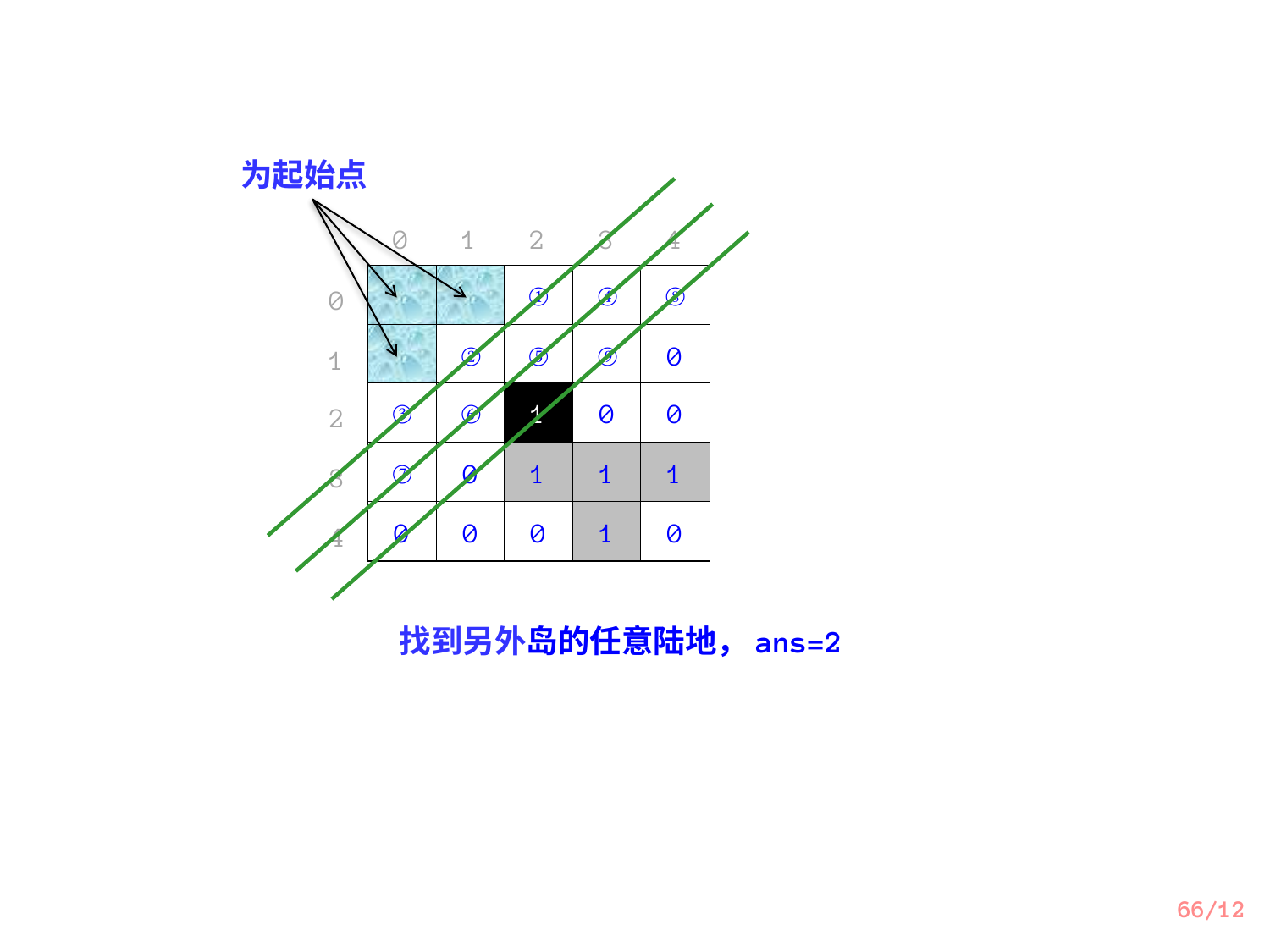

为起始点
0
1
2
3
4

①
④
⑧
0

②
⑤
⑨
0
1
③
⑥
1
0
0
2
⑦
0
1
1
1
3
0
0
0
1
0
4
找到另外岛的任意陆地，ans=2
66/12